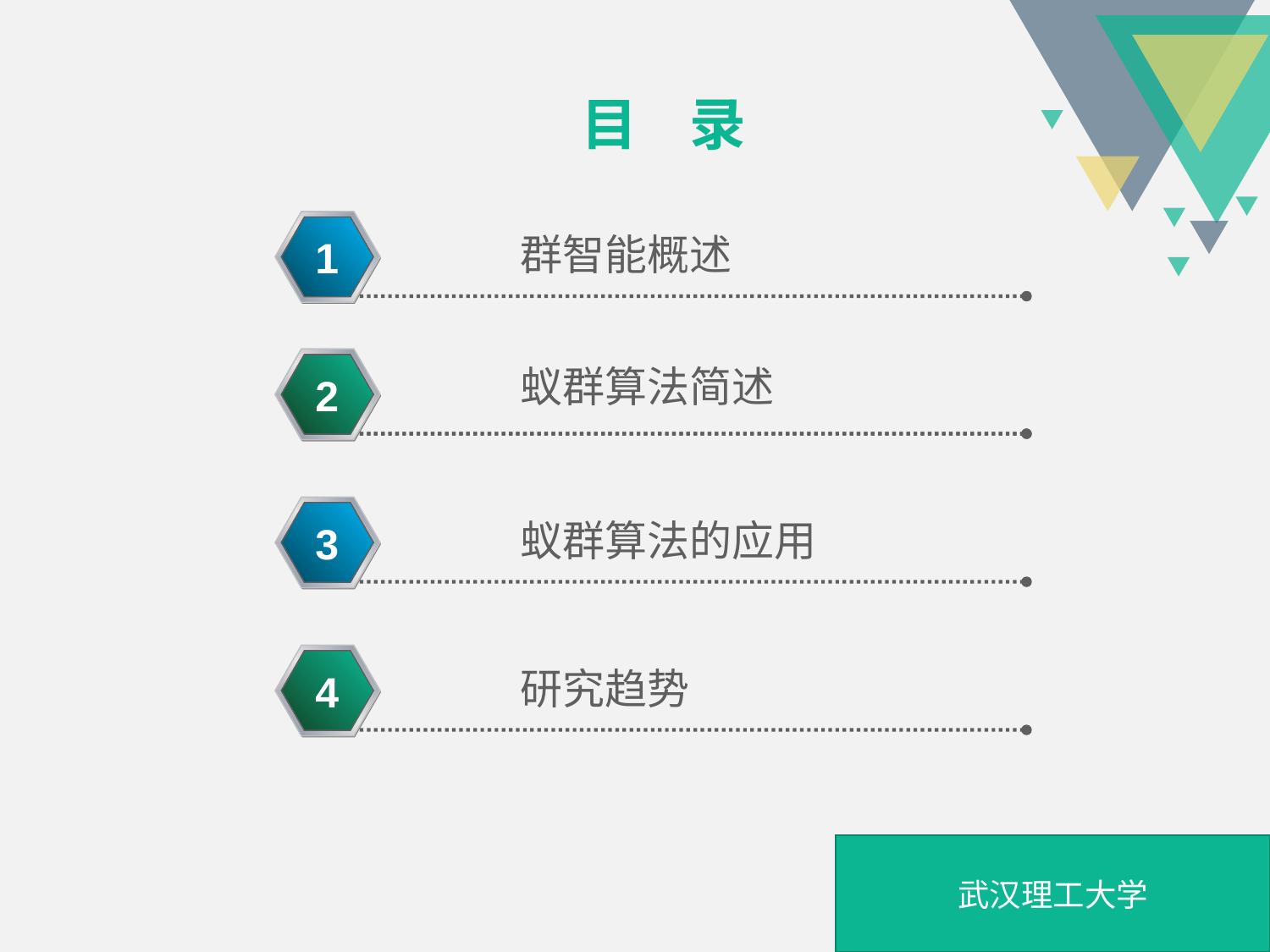

# 目    录

1

群智能概述

2

2

蚁群算法简述

3

蚁群算法的应用

4

研究趋势
武汉理工大学